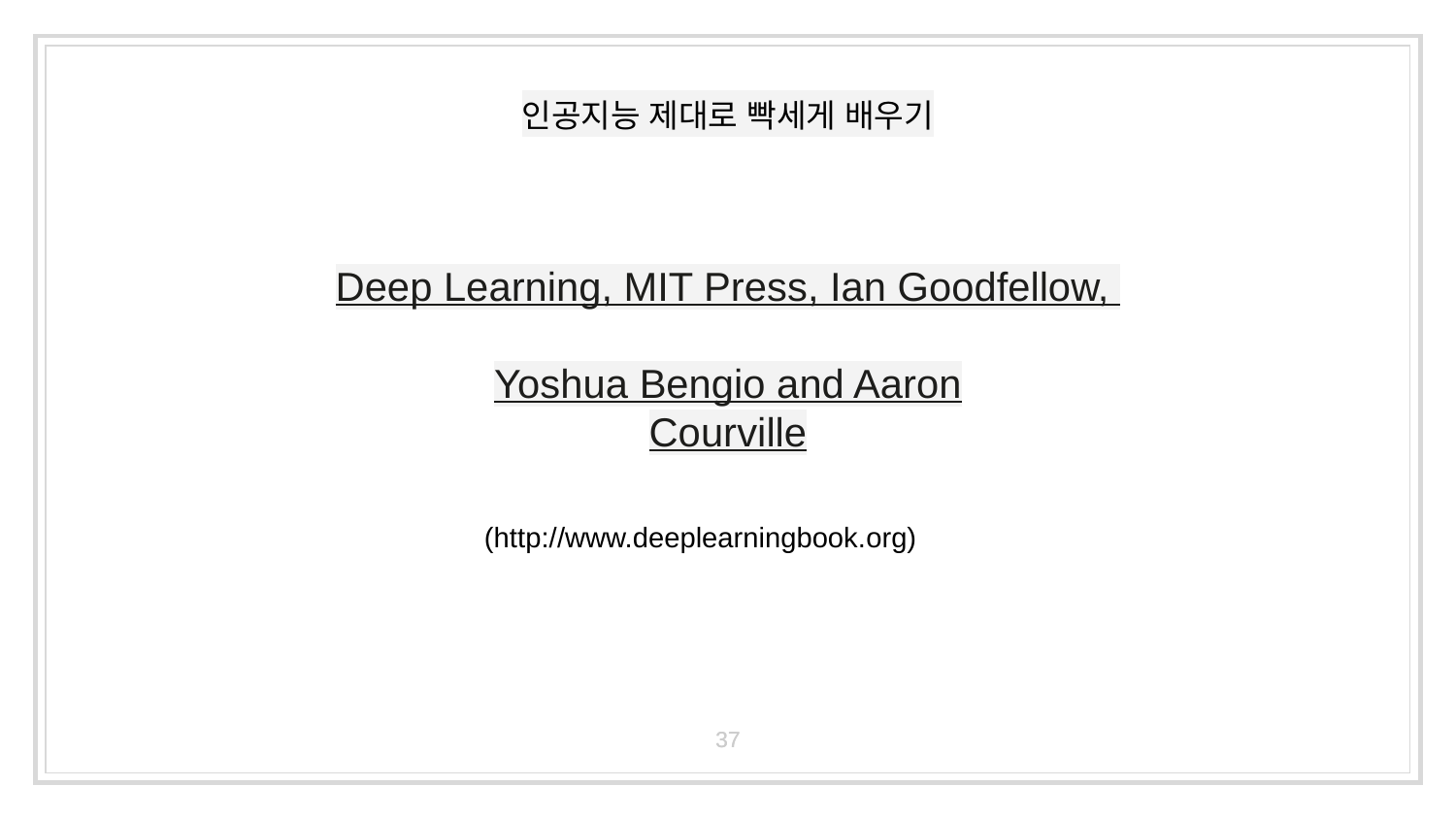

# 인공지능 제대로 빡세게 배우기

Deep Learning, MIT Press, Ian Goodfellow,

Yoshua Bengio and Aaron
Courville
(http://www.deeplearningbook.org)
37
37